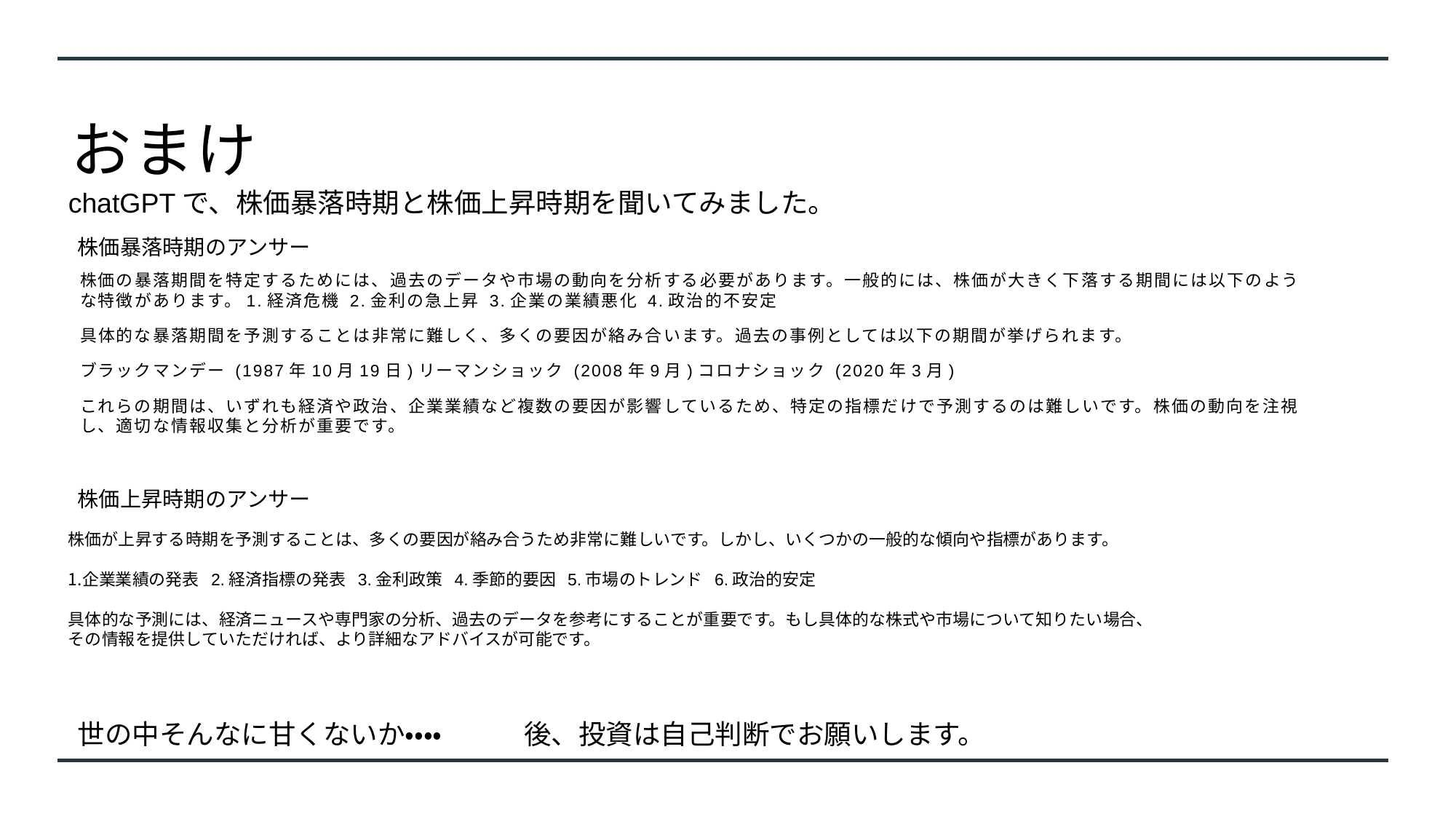

# おまけ
chatGPTで、株価暴落時期と株価上昇時期を聞いてみました。
株価暴落時期のアンサー
株価の暴落期間を特定するためには、過去のデータや市場の動向を分析する必要があります。一般的には、株価が大きく下落する期間には以下のような特徴があります。1.経済危機 2.金利の急上昇 3.企業の業績悪化 4.政治的不安定
具体的な暴落期間を予測することは非常に難しく、多くの要因が絡み合います。過去の事例としては以下の期間が挙げられます。
ブラックマンデー (1987年10月19日)リーマンショック (2008年9月)コロナショック (2020年3月)
これらの期間は、いずれも経済や政治、企業業績など複数の要因が影響しているため、特定の指標だけで予測するのは難しいです。株価の動向を注視し、適切な情報収集と分析が重要です。
株価上昇時期のアンサー
株価が上昇する時期を予測することは、多くの要因が絡み合うため非常に難しいです。しかし、いくつかの一般的な傾向や指標があります。

企業業績の発表  2.経済指標の発表  3.金利政策  4.季節的要因  5.市場のトレンド  6.政治的安定

具体的な予測には、経済ニュースや専門家の分析、過去のデータを参考にすることが重要です。もし具体的な株式や市場について知りたい場合、
その情報を提供していただければ、より詳細なアドバイスが可能です。

世の中そんなに甘くないか・・・・　　　後、投資は自己判断でお願いします。